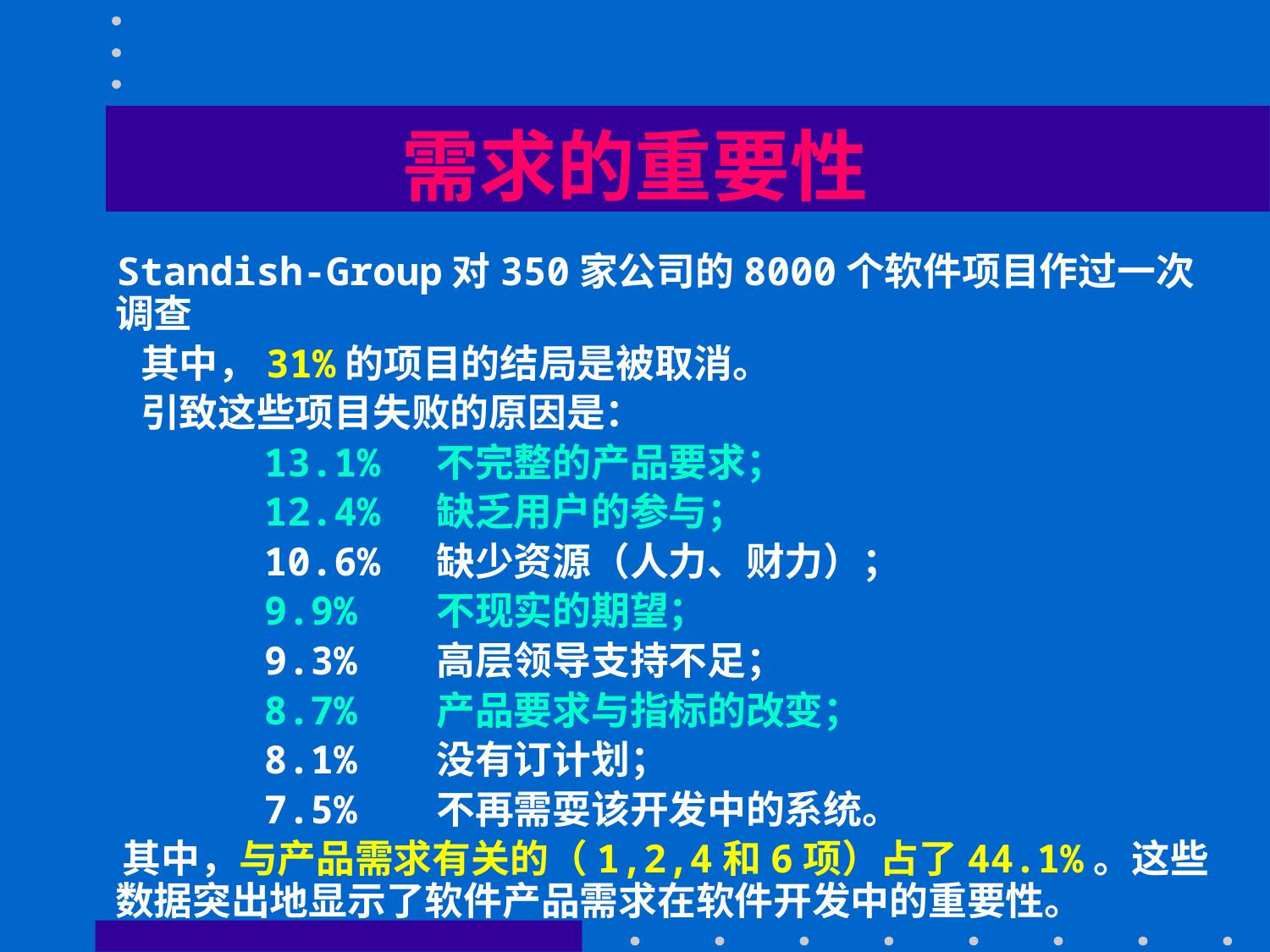

# 需求的重要性
    Standish-Group对350家公司的8000个软件项目作过一次调查
      其中，31%的项目的结局是被取消。
      引致这些项目失败的原因是：
        13.1%  不完整的产品要求；
        12.4%  缺乏用户的参与；
        10.6%  缺少资源（人力、财力）；
        9.9%   不现实的期望；
        9.3%   高层领导支持不足；
        8.7%   产品要求与指标的改变；
        8.1%   没有订计划；
        7.5%   不再需耍该开发中的系统。
    其中，与产品需求有关的（1,2,4和6项）占了44.1%。这些数据突出地显示了软件产品需求在软件开发中的重要性。
5